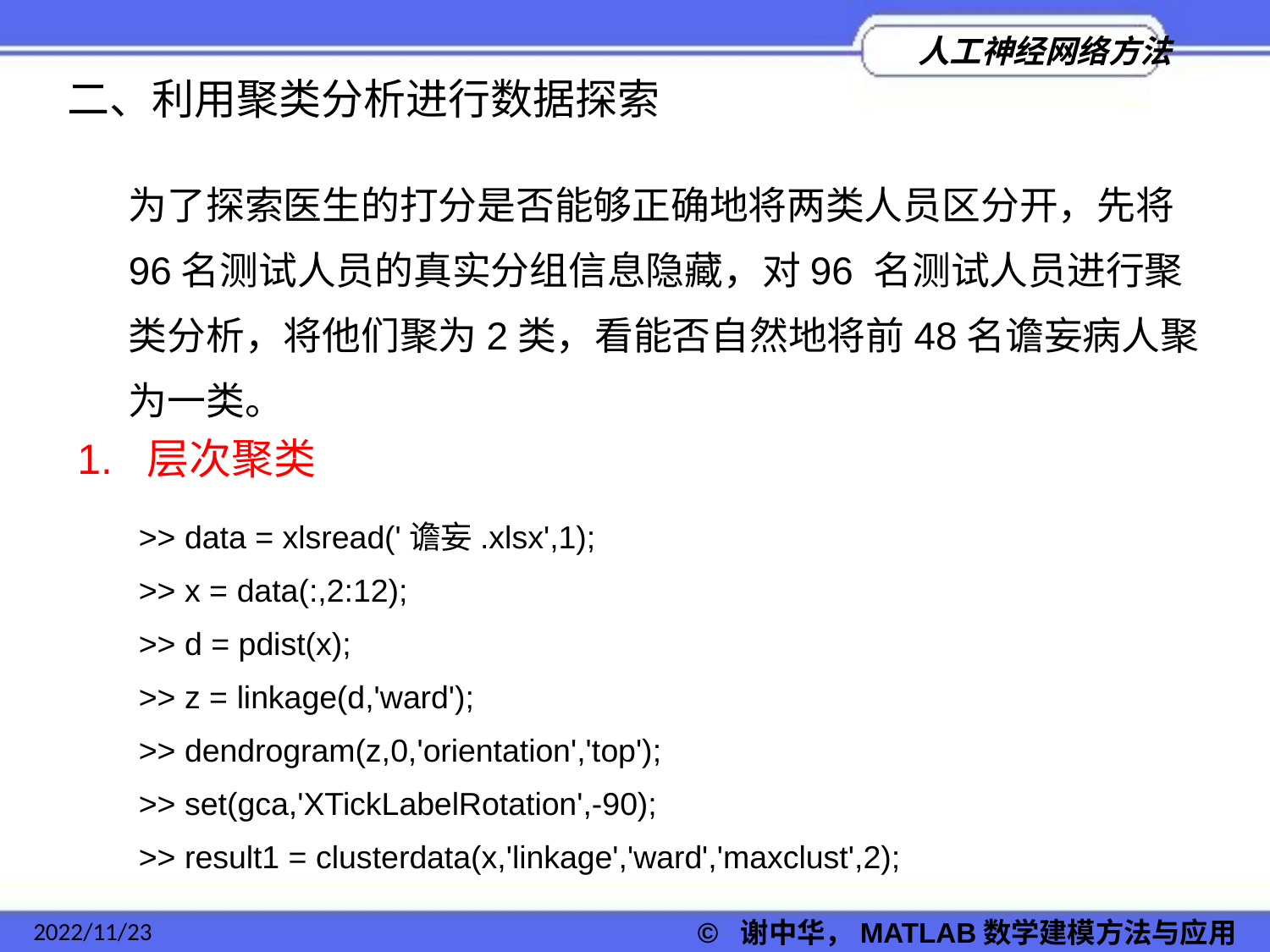

二、利用聚类分析进行数据探索
为了探索医生的打分是否能够正确地将两类人员区分开，先将96名测试人员的真实分组信息隐藏，对96 名测试人员进行聚类分析，将他们聚为2类，看能否自然地将前48名谵妄病人聚为一类。
1.  层次聚类
>> data = xlsread('谵妄.xlsx',1);
>> x = data(:,2:12);
>> d = pdist(x);
>> z = linkage(d,'ward');
>> dendrogram(z,0,'orientation','top');
>> set(gca,'XTickLabelRotation',-90);
>> result1 = clusterdata(x,'linkage','ward','maxclust',2);
2022/11/23
©  谢中华，MATLAB数学建模方法与应用